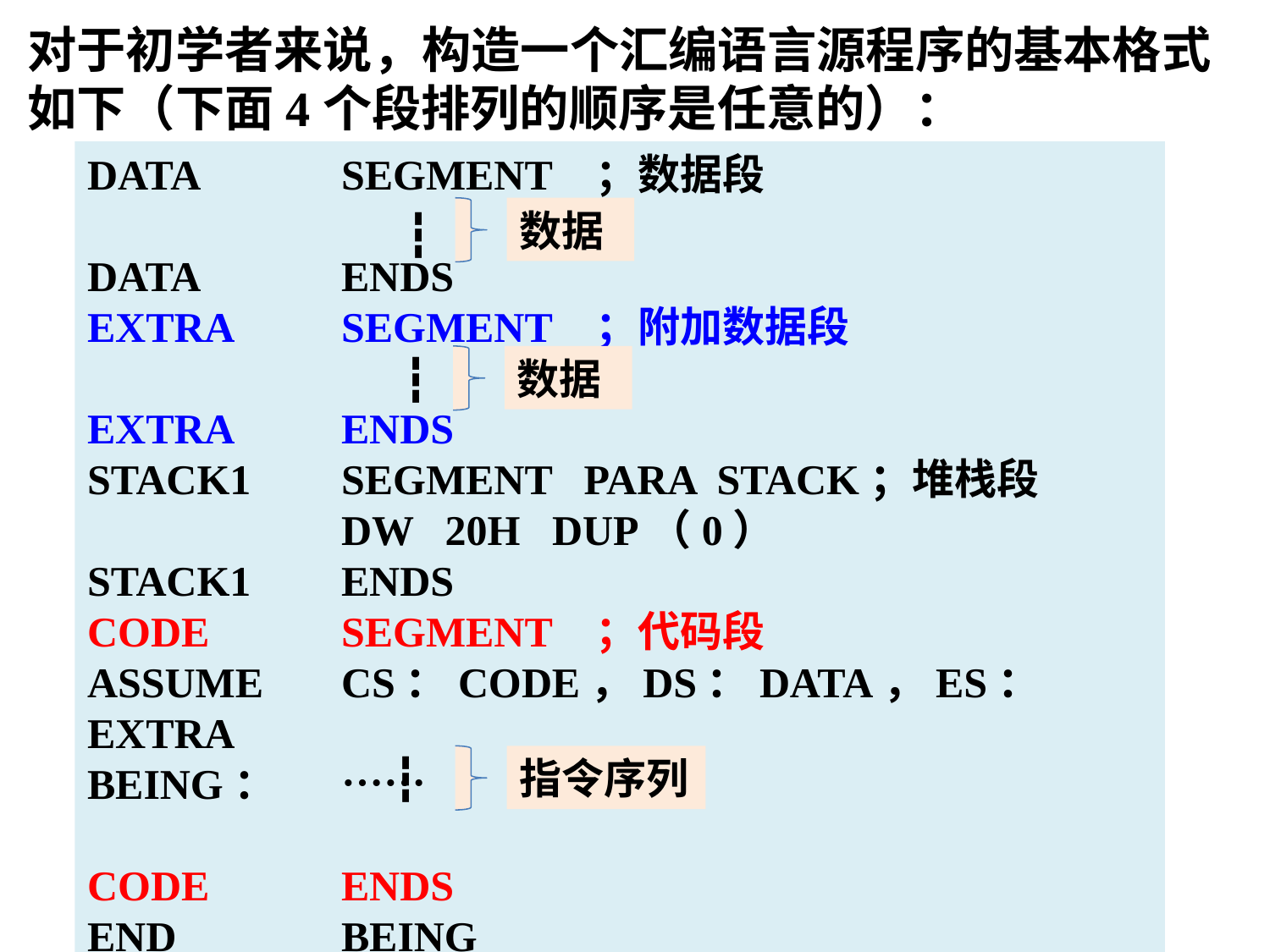

对于初学者来说，构造一个汇编语言源程序的基本格式如下（下面4个段排列的顺序是任意的）：
DATA		SEGMENT	；数据段

DATA		ENDS
EXTRA	SEGMENT	；附加数据段

EXTRA 	ENDS
STACK1	SEGMENT   PARA  STACK；堆栈段
		DW   20H   DUP（0）
STACK1	ENDS
CODE		SEGMENT	；代码段
ASSUME   	CS：CODE，DS：DATA，ES：EXTRA
BEING：	……

CODE		ENDS
END            	BEING

数据
┇
┇

数据

指令序列
┇
60